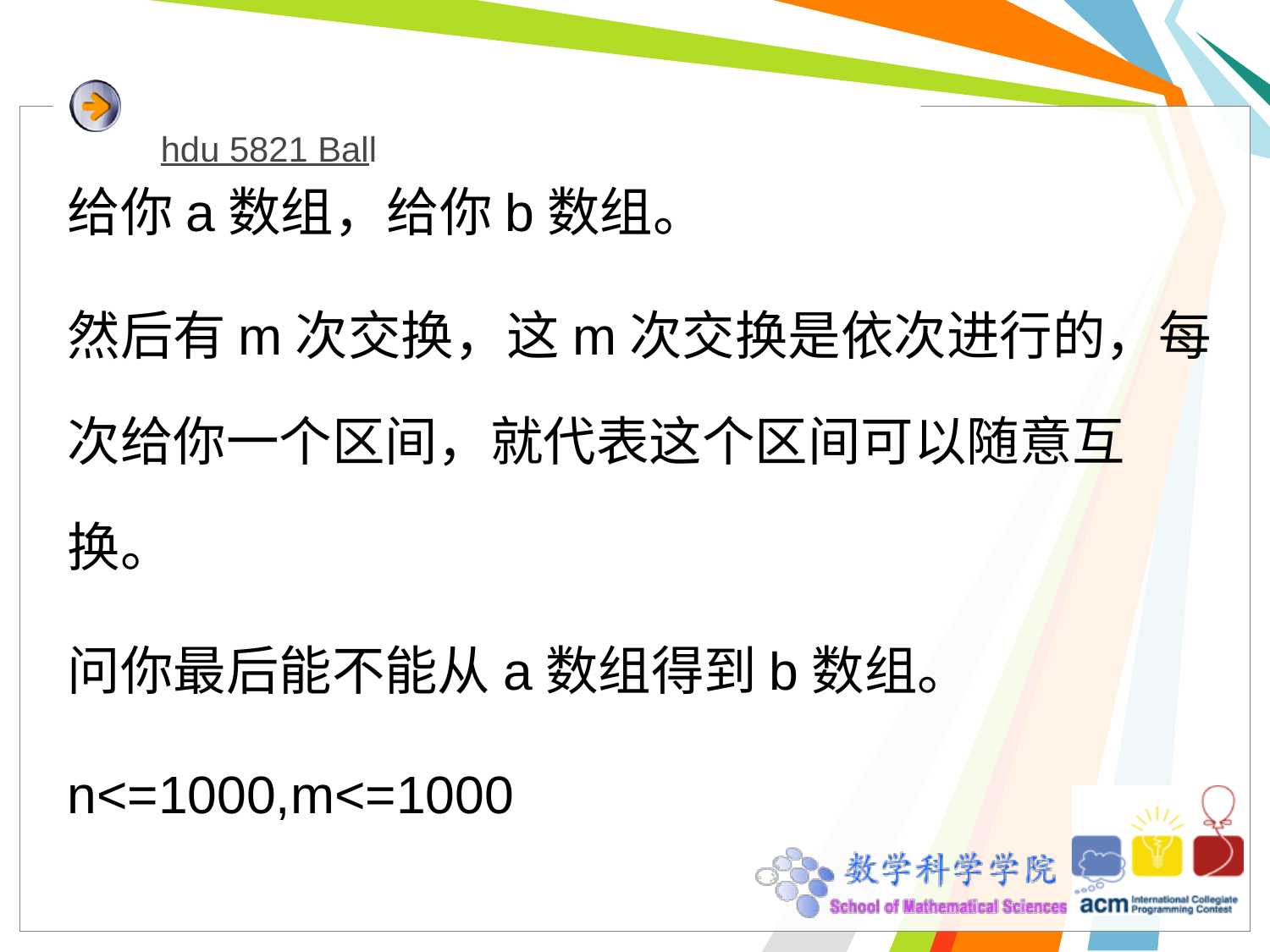

9
hdu 5821 Ball
给你a数组，给你b数组。
然后有m次交换，这m次交换是依次进行的，每次给你一个区间，就代表这个区间可以随意互换。
问你最后能不能从a数组得到b数组。
n<=1000,m<=1000

4 2
1 0 0 0
0 0 0 1
1 3
3 4